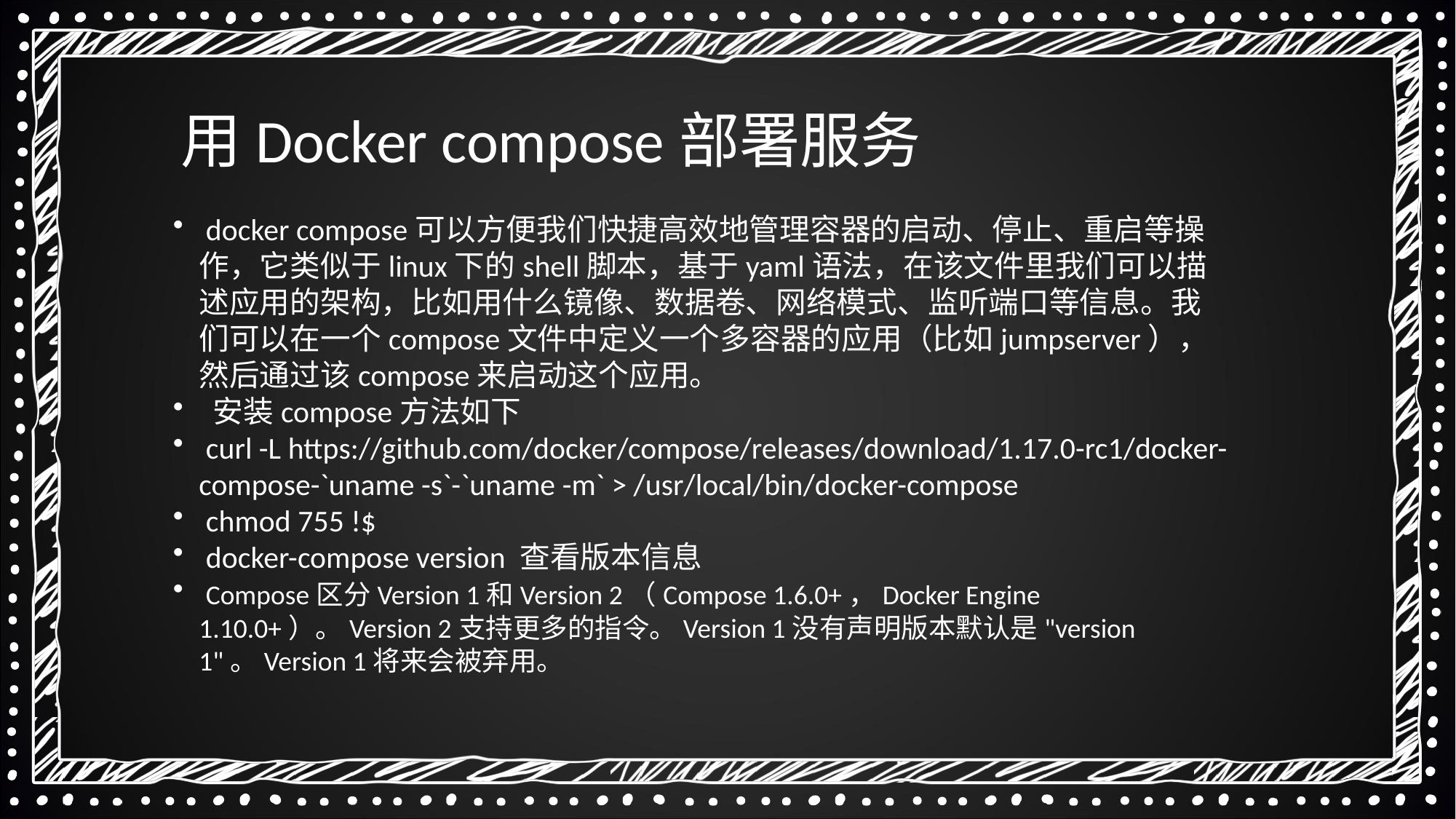

用Docker compose部署服务
 docker compose可以方便我们快捷高效地管理容器的启动、停止、重启等操作，它类似于linux下的shell脚本，基于yaml语法，在该文件里我们可以描述应用的架构，比如用什么镜像、数据卷、网络模式、监听端口等信息。我们可以在一个compose文件中定义一个多容器的应用（比如jumpserver），然后通过该compose来启动这个应用。
 安装compose方法如下
 curl -L https://github.com/docker/compose/releases/download/1.17.0-rc1/docker-compose-`uname -s`-`uname -m` > /usr/local/bin/docker-compose
 chmod 755 !$
 docker-compose version 查看版本信息
 Compose区分Version 1和Version 2（Compose 1.6.0+，Docker Engine 1.10.0+）。Version 2支持更多的指令。Version 1没有声明版本默认是"version 1"。Version 1将来会被弃用。